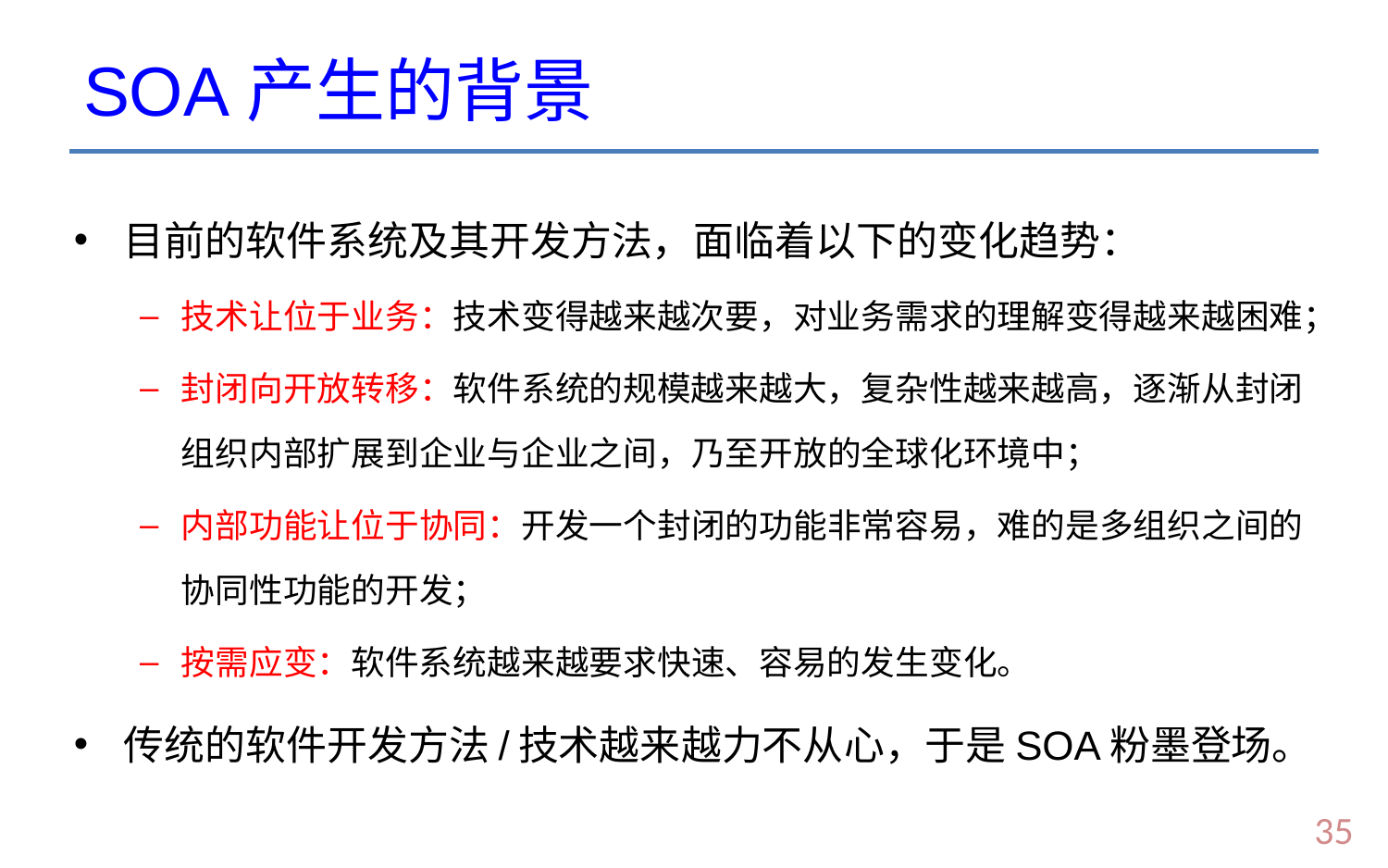

# SOA产生的背景
目前的软件系统及其开发方法，面临着以下的变化趋势：
技术让位于业务：技术变得越来越次要，对业务需求的理解变得越来越困难；
封闭向开放转移：软件系统的规模越来越大，复杂性越来越高，逐渐从封闭组织内部扩展到企业与企业之间，乃至开放的全球化环境中；
内部功能让位于协同：开发一个封闭的功能非常容易，难的是多组织之间的协同性功能的开发；
按需应变：软件系统越来越要求快速、容易的发生变化。
传统的软件开发方法/技术越来越力不从心，于是SOA粉墨登场。
35